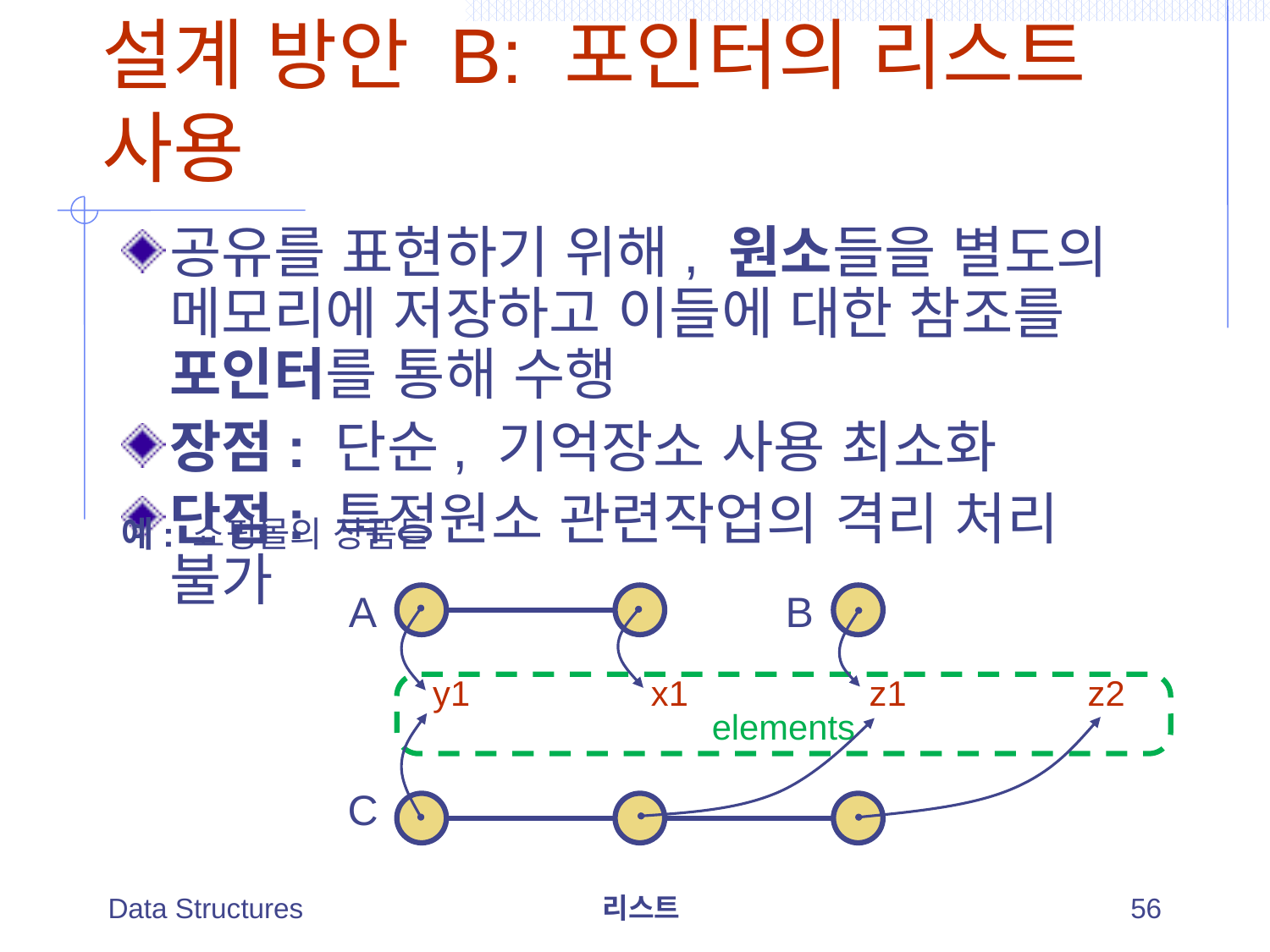

# 설계 방안 B: 포인터의 리스트 사용
공유를 표현하기 위해, 원소들을 별도의 메모리에 저장하고 이들에 대한 참조를 포인터를 통해 수행
장점: 단순, 기억장소 사용 최소화
단점: 특정원소 관련작업의 격리 처리 불가
예: 쇼핑몰의 상품들
A

B

y1
x1
z1
z2
elements

C

Data Structures
리스트
56